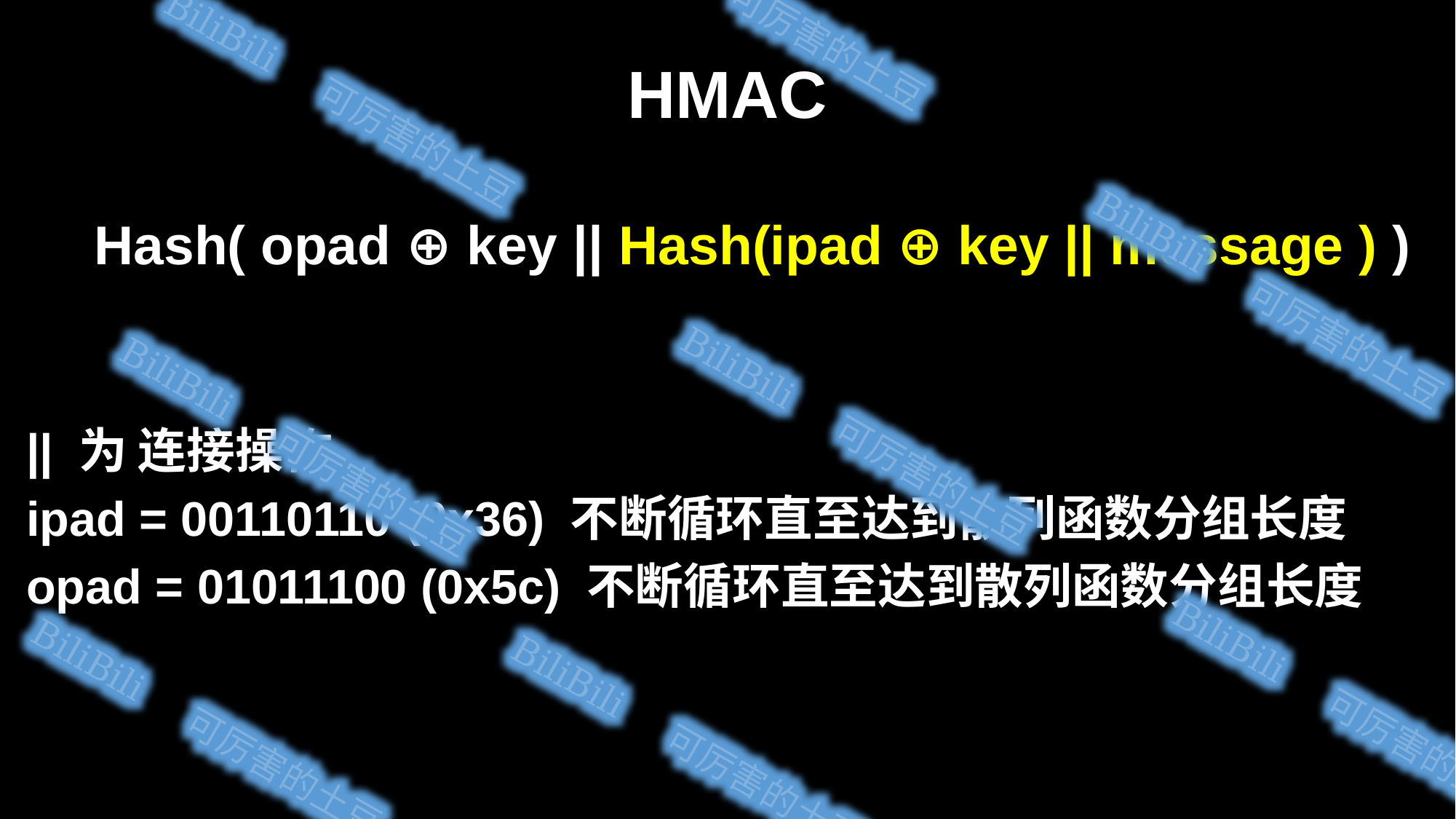

BiliBili    可厉害的土豆
# HMAC
BiliBili    可厉害的土豆
Hash( opad ⊕ key || Hash(ipad ⊕ key || message ) )

|| 为 连接操作
ipad = 00110110 (0x36) 不断循环直至达到散列函数分组长度
opad = 01011100 (0x5c) 不断循环直至达到散列函数分组长度
BiliBili    可厉害的土豆
BiliBili    可厉害的土豆
BiliBili    可厉害的土豆
BiliBili    可厉害的土豆
BiliBili    可厉害的土豆
BiliBili    可厉害的土豆